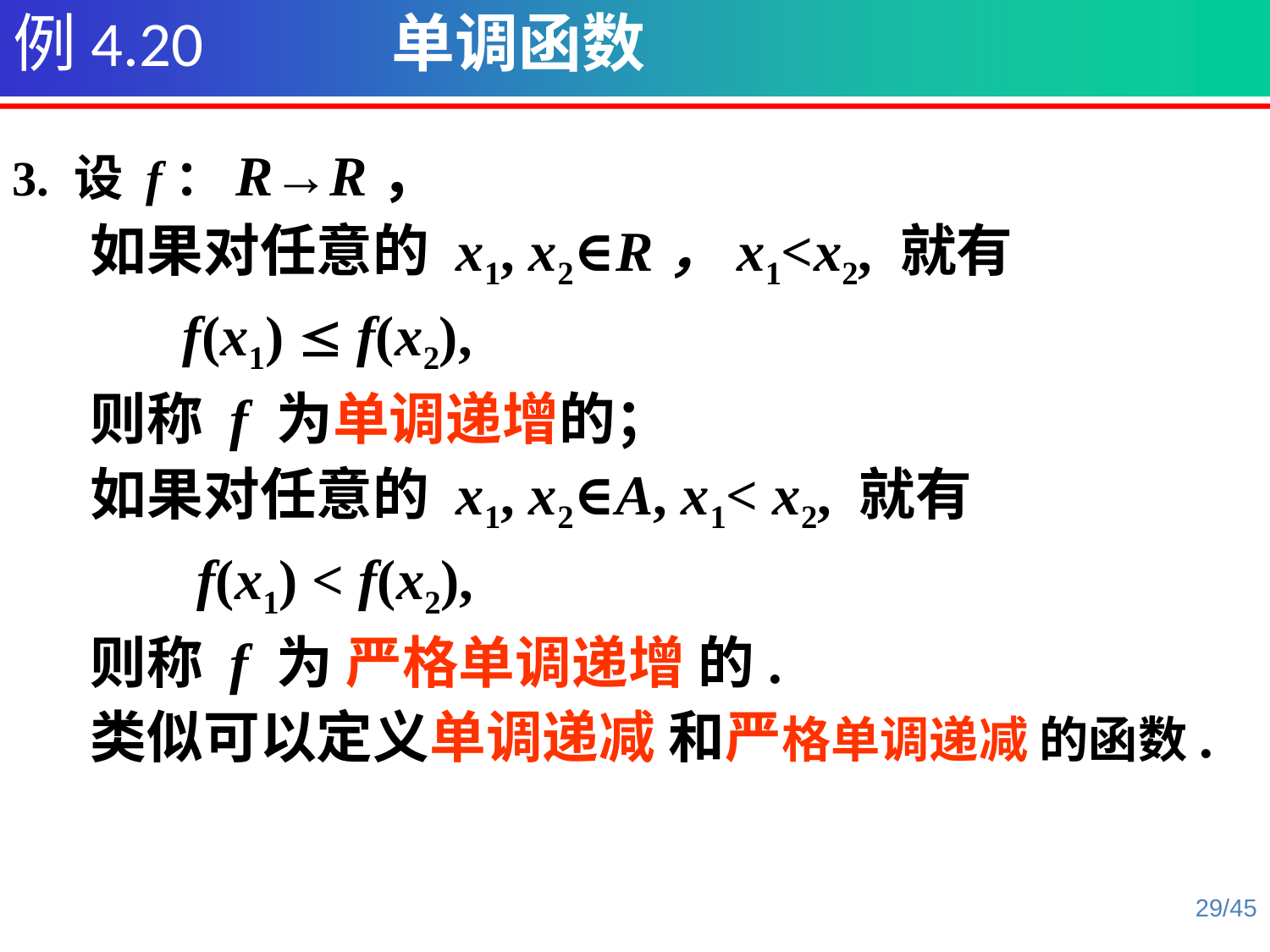

例4.20            单调函数
3. 设 f：R→R，
     如果对任意的 x1, x2∈R，x1<x2, 就有
            f(x1) ≤ f(x2),
     则称 f 为单调递增的；
     如果对任意的 x1, x2∈A, x1< x2, 就有
             f(x1) < f(x2),
     则称 f 为 严格单调递增 的.
     类似可以定义单调递减 和严格单调递减 的函数.
29/45